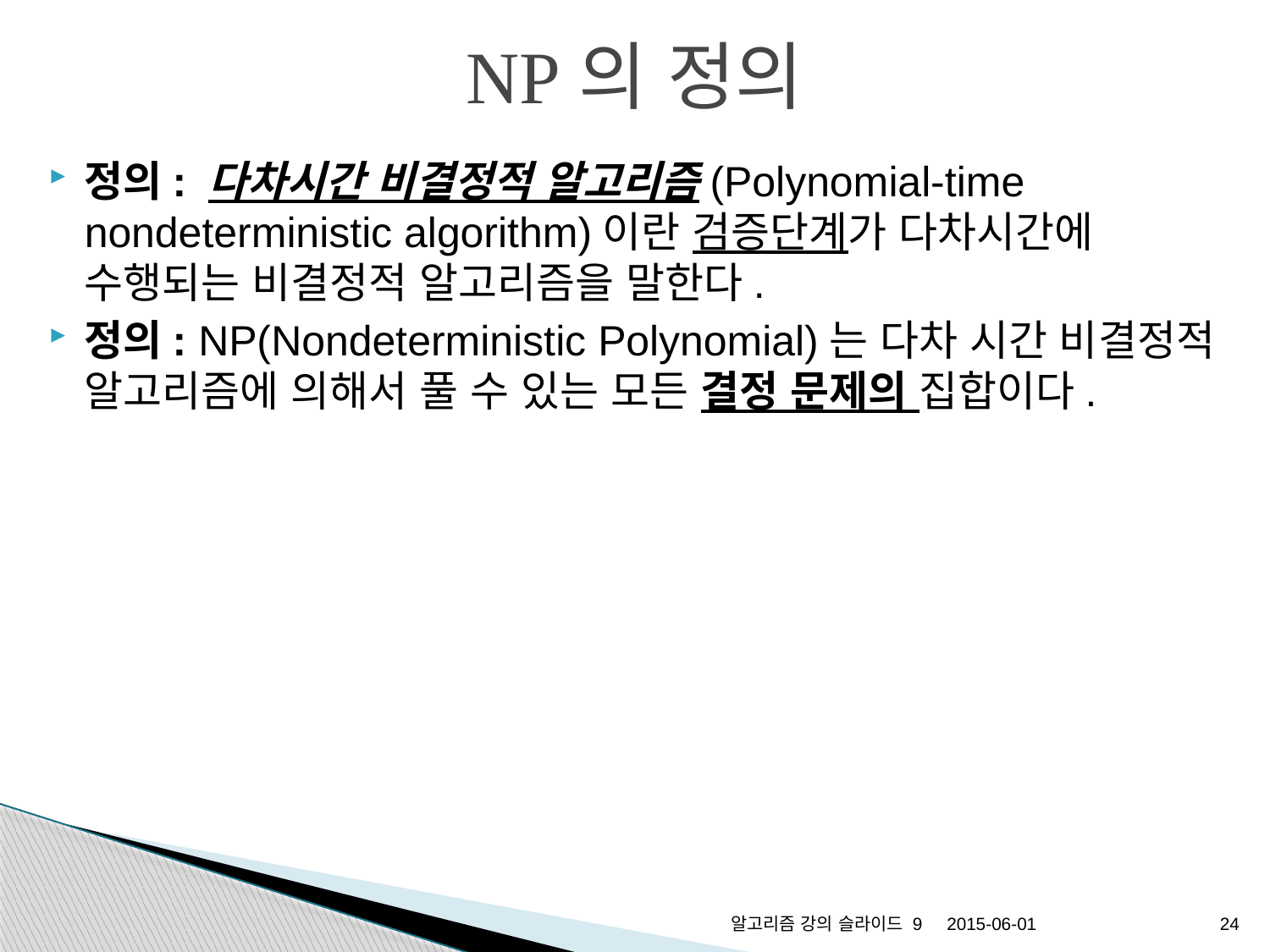

NP의 정의
정의: 다차시간 비결정적 알고리즘(Polynomial-time nondeterministic algorithm)이란 검증단계가 다차시간에 수행되는 비결정적 알고리즘을 말한다.
정의: NP(Nondeterministic Polynomial)는 다차 시간 비결정적 알고리즘에 의해서 풀 수 있는 모든 결정 문제의 집합이다.
알고리즘 강의 슬라이드 9
2015-06-01
24